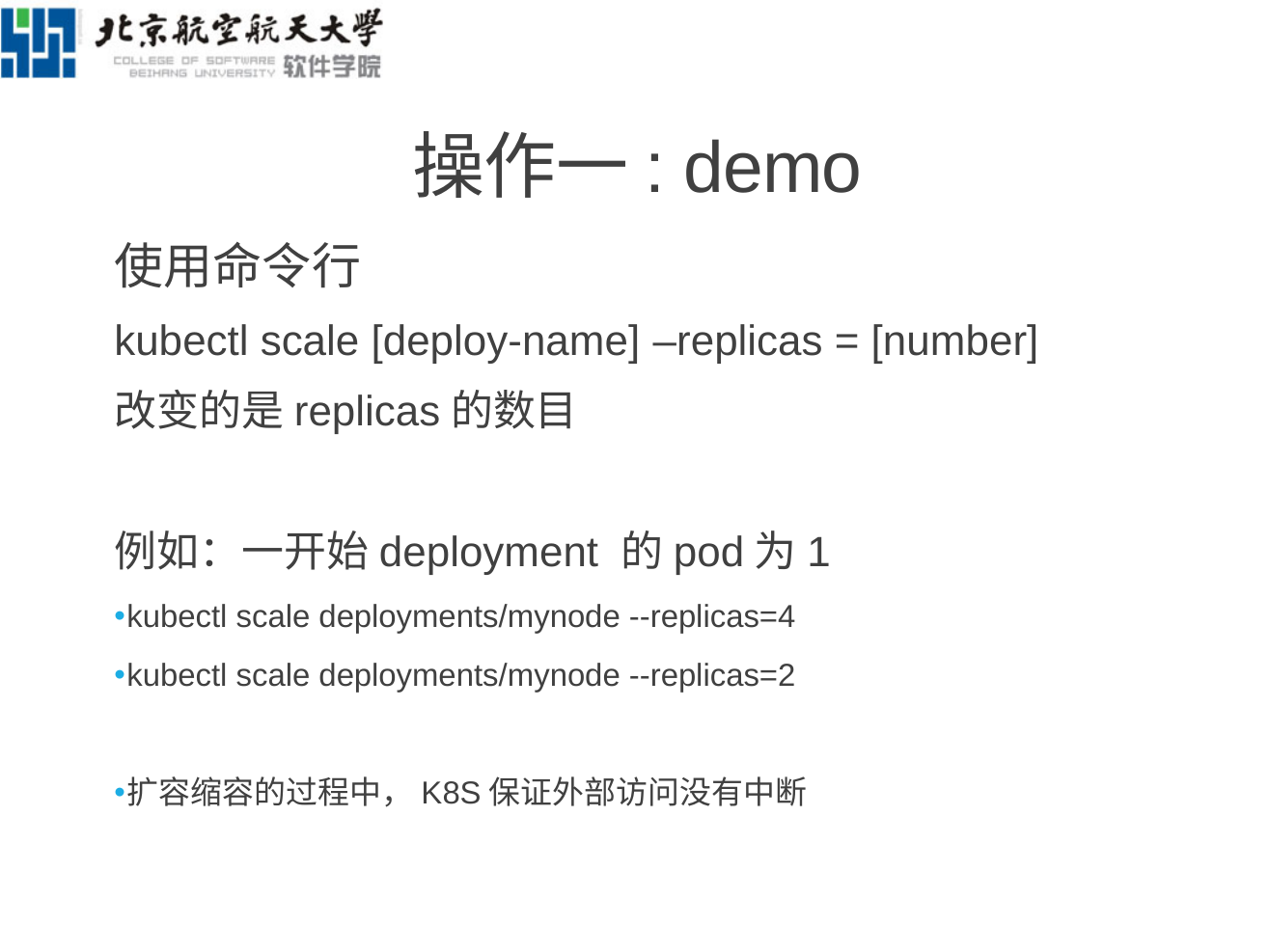

# 操作一: demo
使用命令行
kubectl scale [deploy-name] –replicas = [number]
改变的是replicas的数目

例如：一开始deployment 的pod为1
kubectl scale deployments/mynode --replicas=4
kubectl scale deployments/mynode --replicas=2

扩容缩容的过程中，K8S保证外部访问没有中断